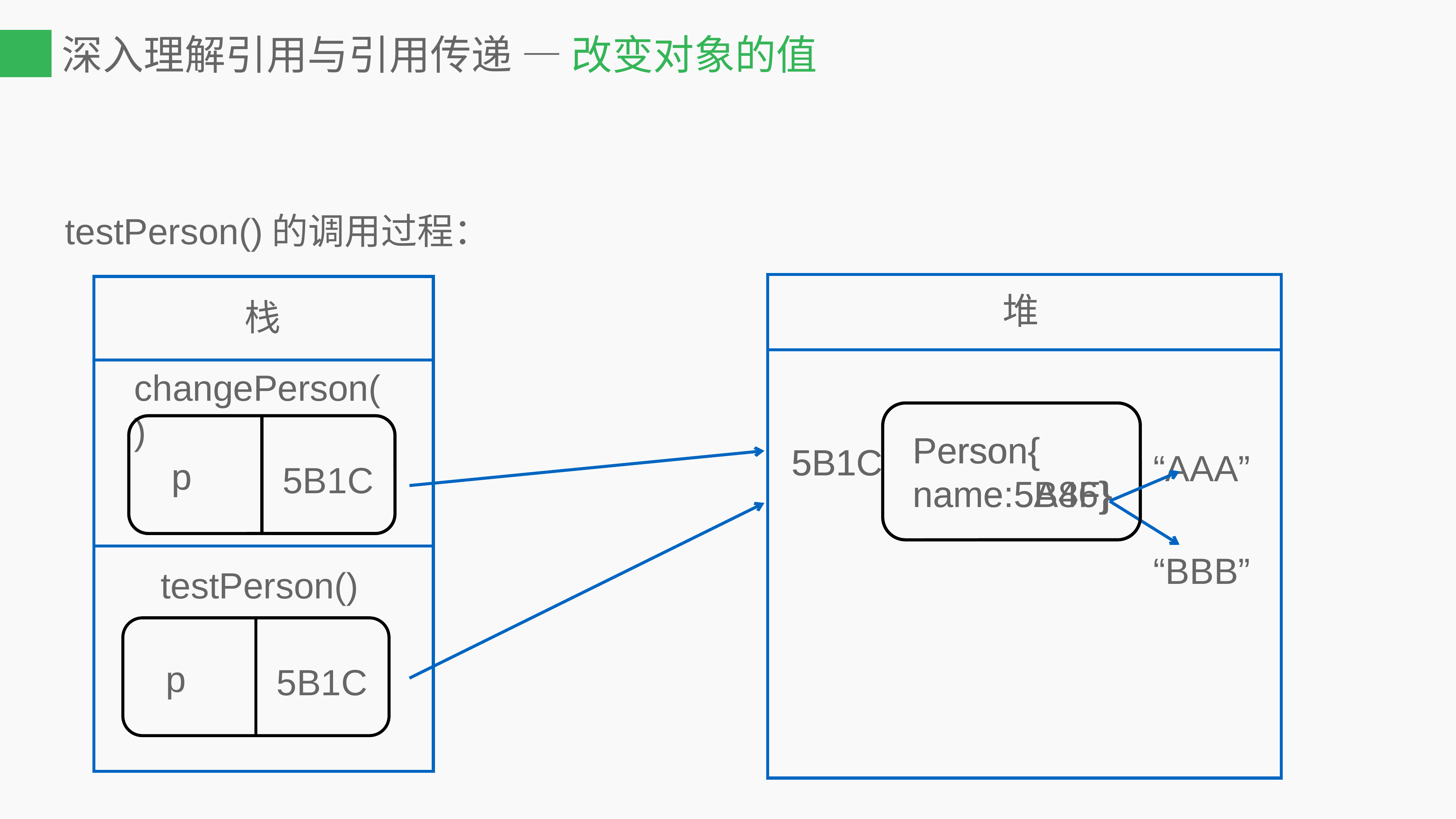

# 深入理解引用与引用传递 — 改变对象的值
testPerson()的调用过程：

堆

栈
changePerson()

Person{
name:5A8F}
5B1C
“AAA”

Person{
name:5B46}
5B1C
“BBB”

p

p
5B1C
testPerson()

p
5B1C